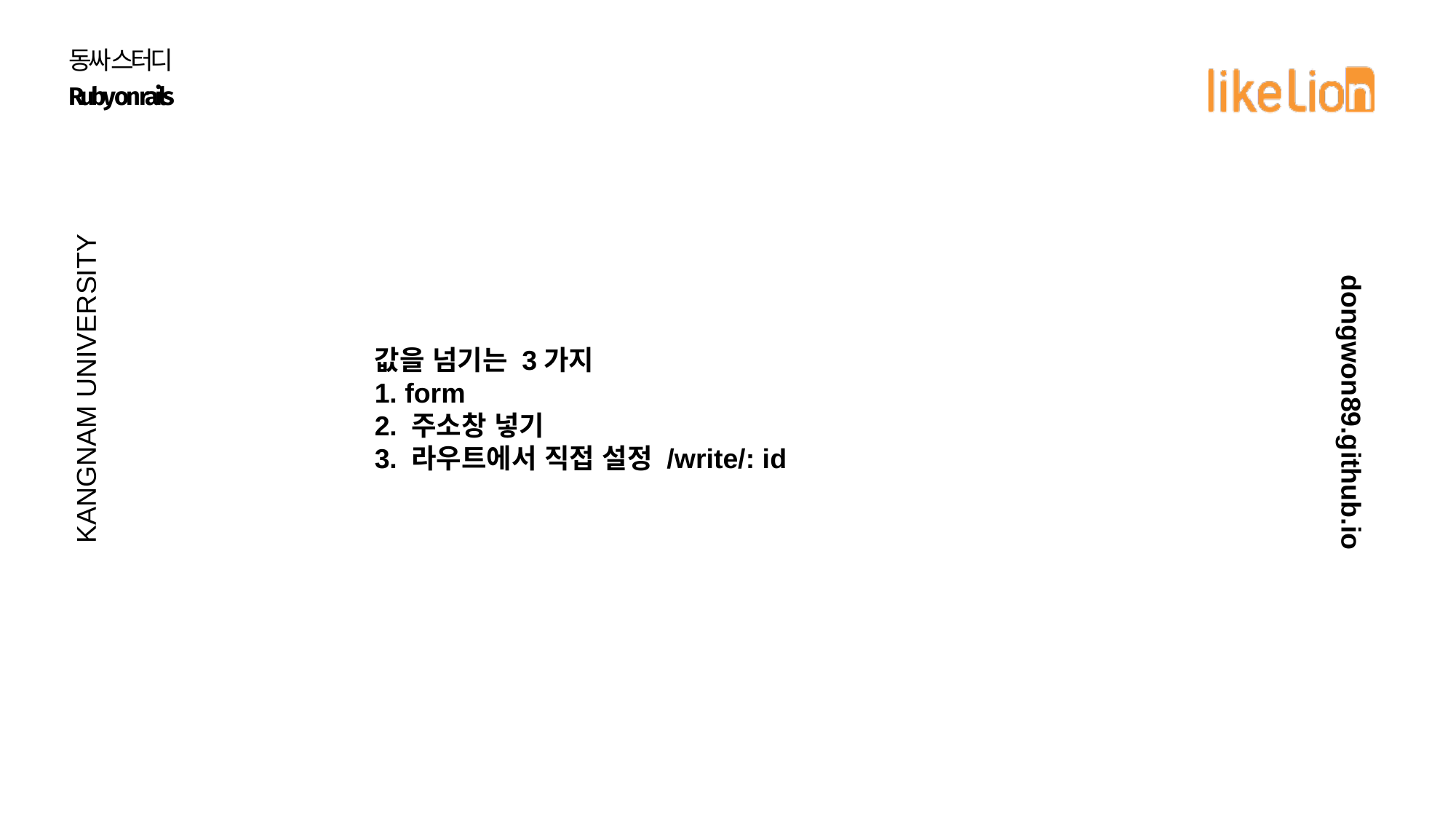

동싸 스터디
Ruby on rails

KANGNAM UNIVERSITY
dongwon89.github.io
값을 넘기는 3가지
1. form
2. 주소창 넣기
3. 라우트에서 직접 설정 /write/: id